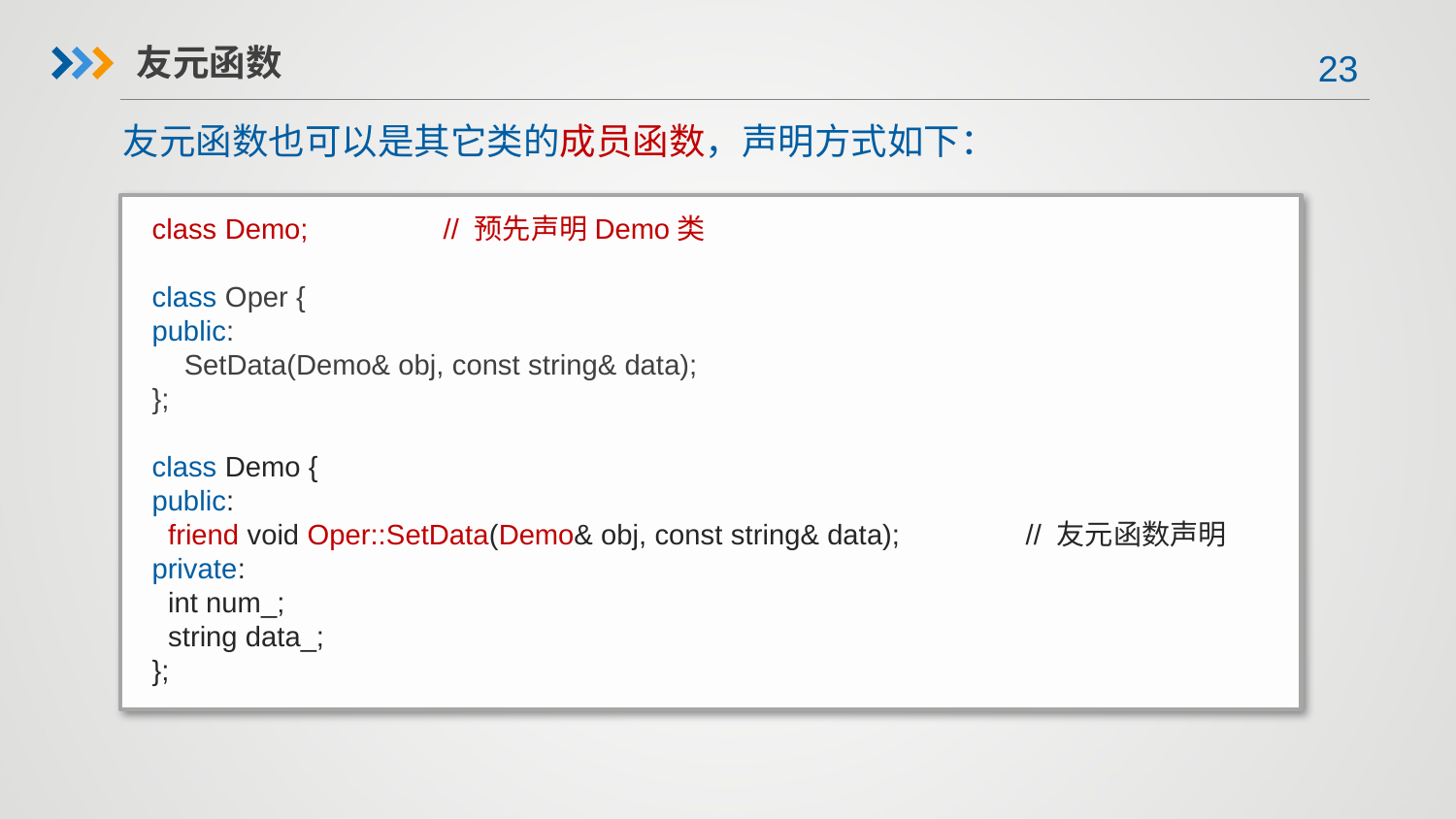

友元函数
友元函数也可以是其它类的成员函数，声明方式如下：

class Demo;	// 预先声明Demo类

class Oper {
public:
    SetData(Demo& obj, const string& data);
};

class Demo {
public:
  friend void Oper::SetData(Demo& obj, const string& data); 	// 友元函数声明
private:
  int num_;
  string data_;
};